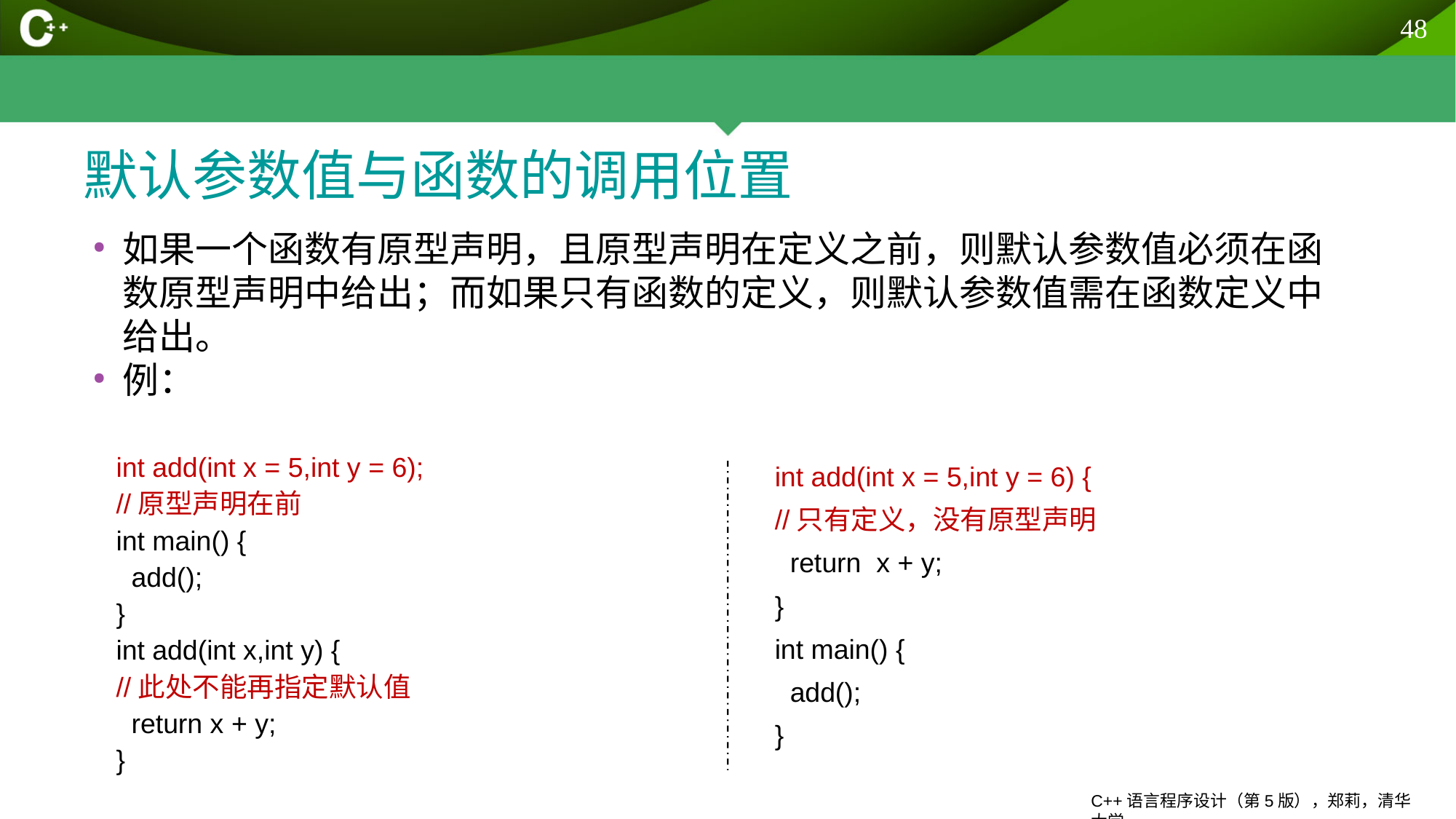

48
# 默认参数值与函数的调用位置
如果一个函数有原型声明，且原型声明在定义之前，则默认参数值必须在函数原型声明中给出；而如果只有函数的定义，则默认参数值需在函数定义中给出。
例：
int add(int x = 5,int y = 6);
//原型声明在前
int main() {
  add();
}
int add(int x,int y) {
//此处不能再指定默认值
  return x + y;
}
int add(int x = 5,int y = 6) {
//只有定义，没有原型声明
  return  x + y;
}
int main() {
  add();
}